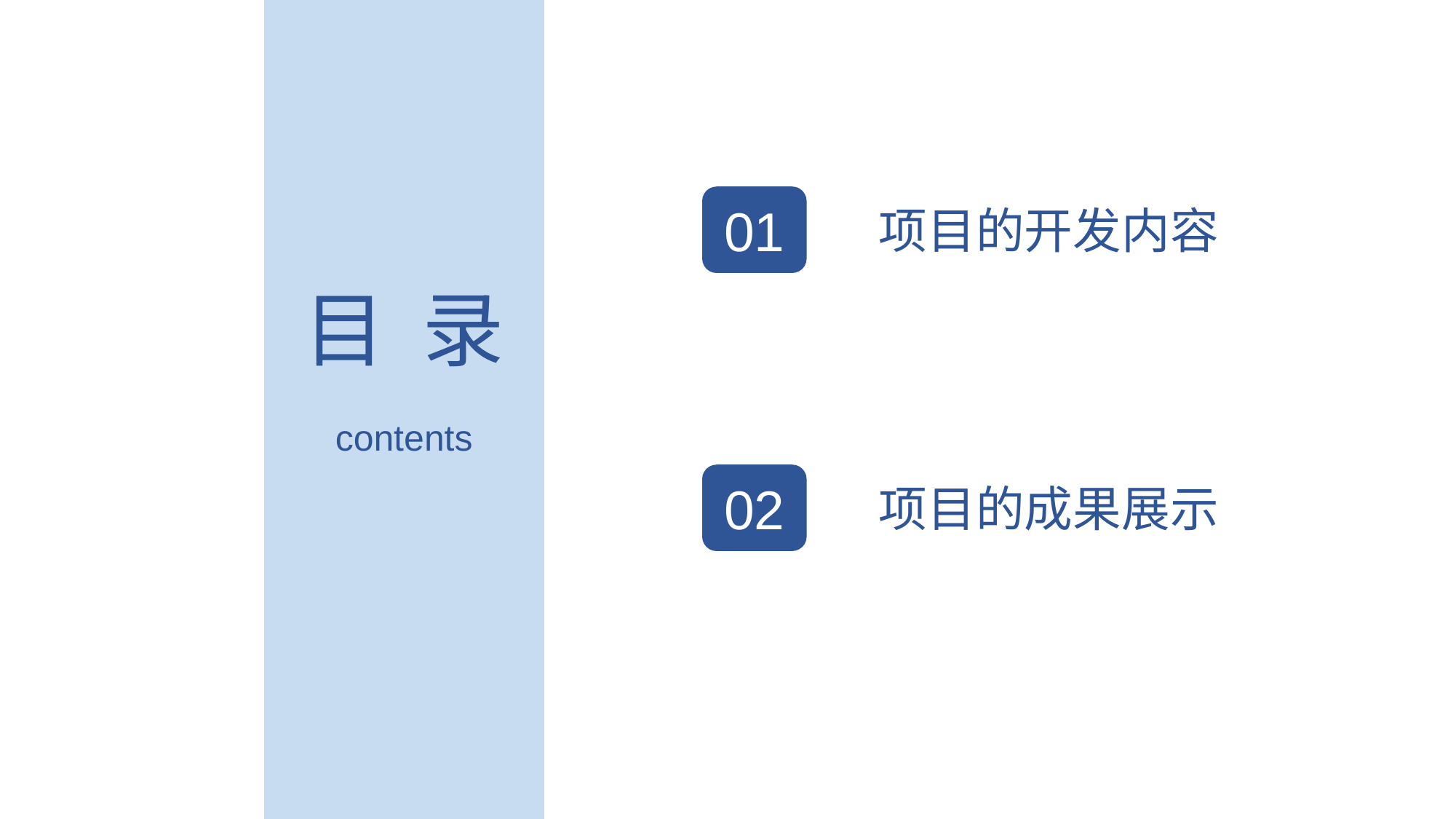

01
项目的开发内容
目  录
contents
02
项目的成果展示